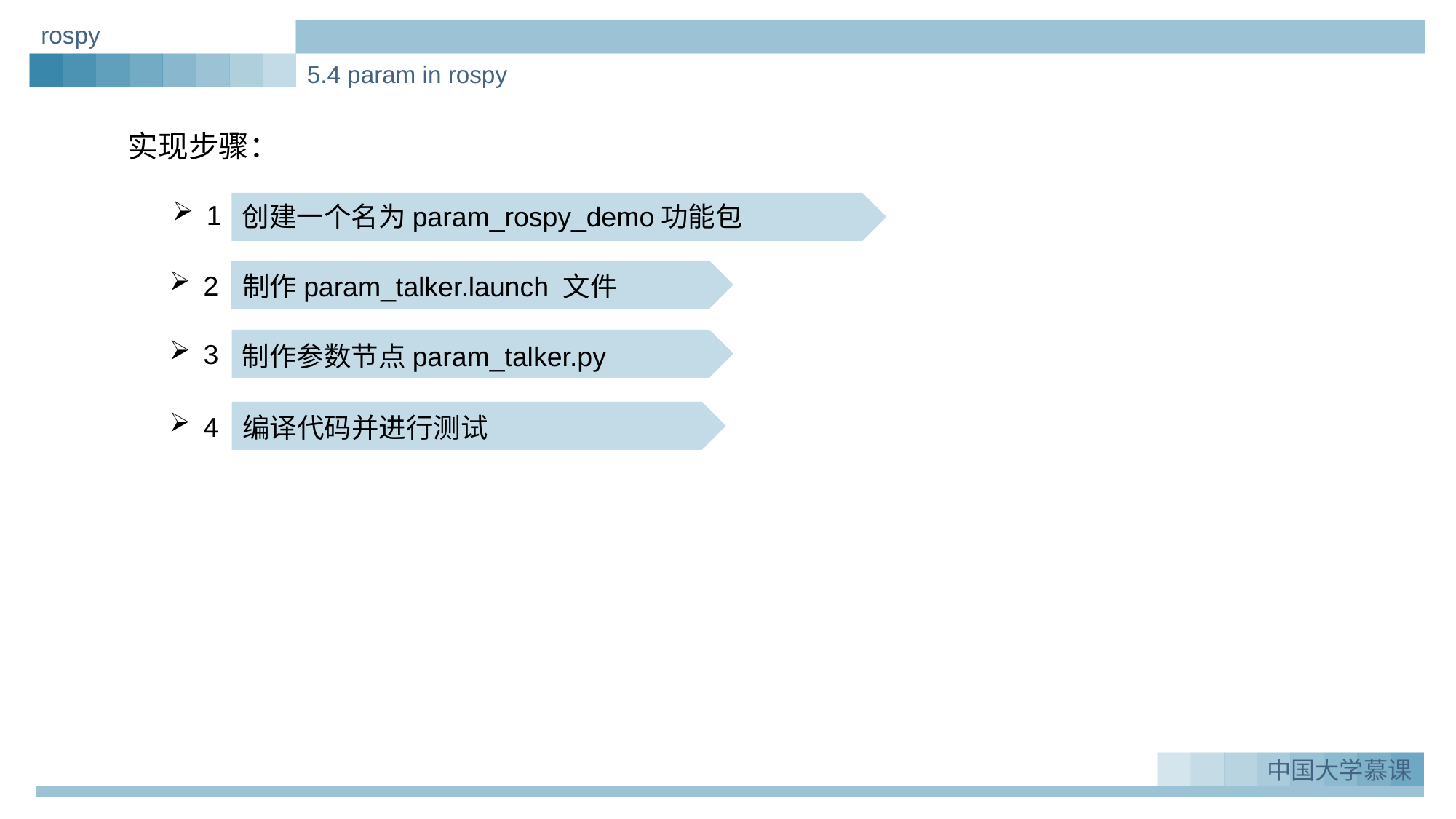

rospy
5.4 param in rospy
实现步骤：
1

创建一个名为param_rospy_demo功能包

2
制作param_talker.launch 文件

3
制作参数节点param_talker.py

4
编译代码并进行测试
中国大学慕课